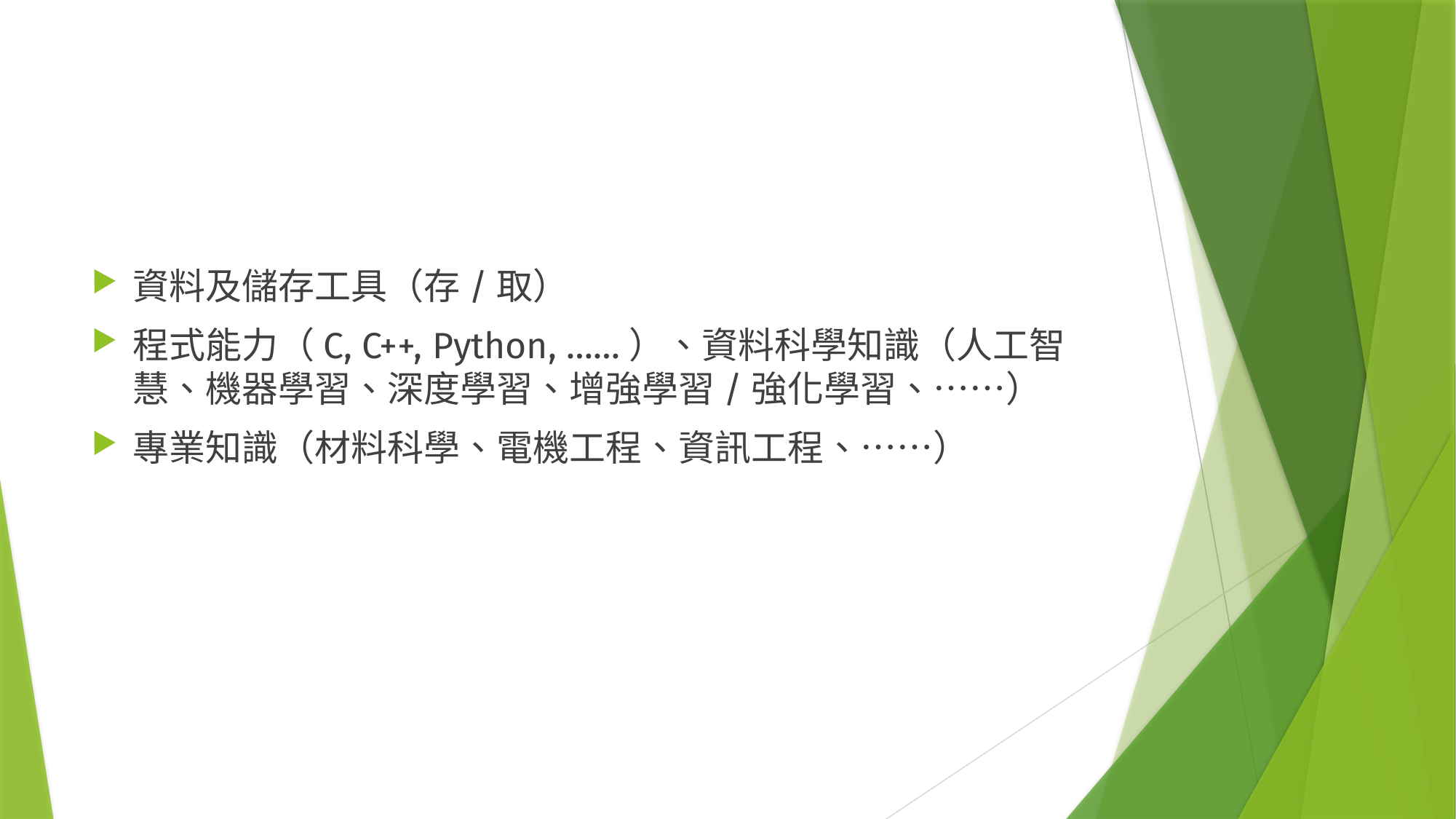

#
資料及儲存工具（存/取）
程式能力（C, C++, Python, ……）、資料科學知識（人工智慧、機器學習、深度學習、增強學習/強化學習、……）
專業知識（材料科學、電機工程、資訊工程、……）